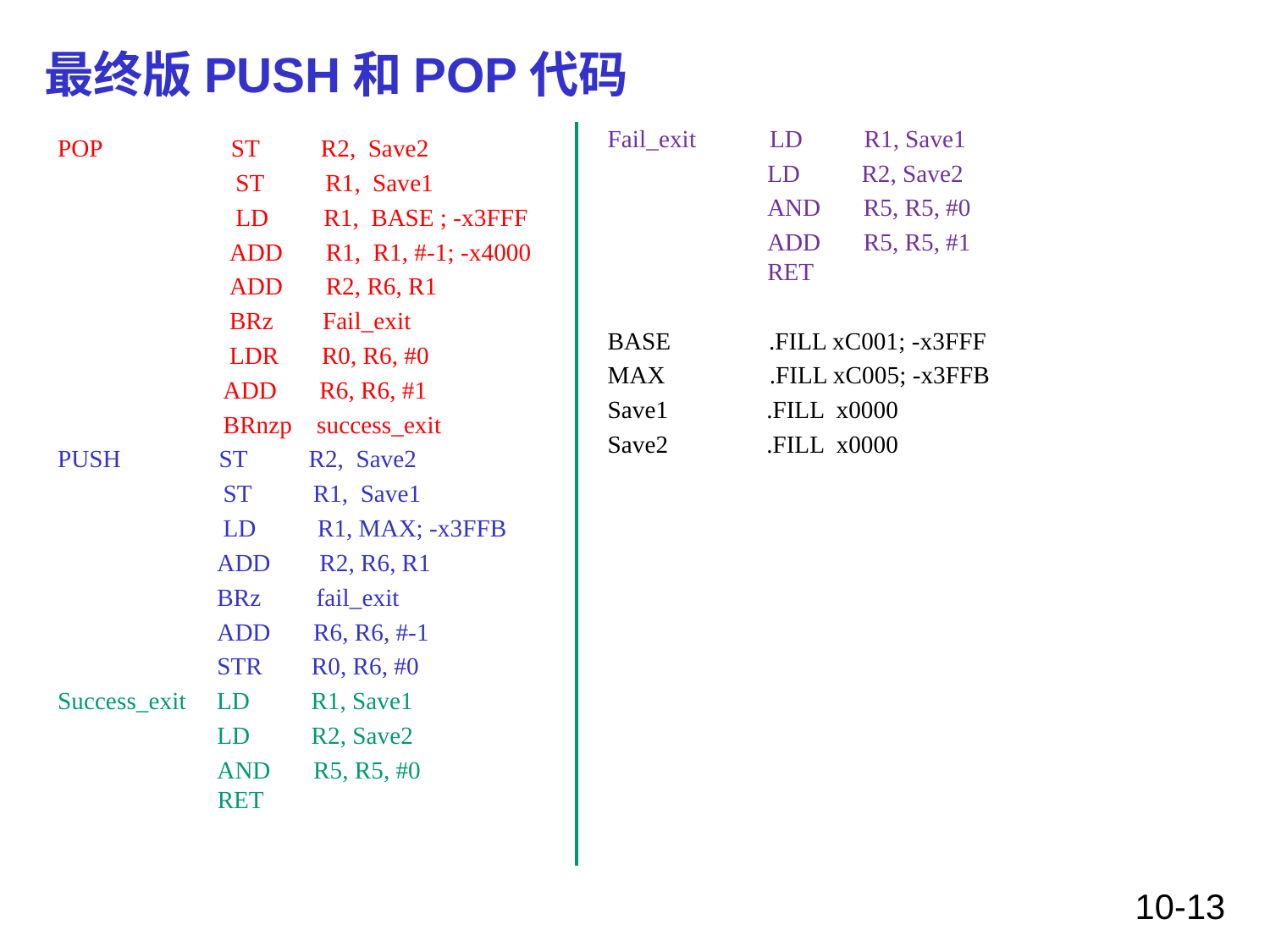

# 最终版PUSH和POP代码
Fail_exit            LD          R1, Save1
                          LD          R2, Save2
                          AND       R5, R5, #0
                          ADD       R5, R5, #1
                          RET

BASE                .FILL xC001; -x3FFF
MAX                 .FILL xC005; -x3FFB
Save1                .FILL  x0000
Save2                .FILL  x0000

POP                     ST          R2,  Save2
                             ST          R1,  Save1
                             LD         R1,  BASE ; -x3FFF
                            ADD       R1,  R1, #-1; -x4000
                            ADD       R2, R6, R1
                            BRz        Fail_exit
                            LDR       R0, R6, #0
                           ADD       R6, R6, #1
                           BRnzp    success_exit
PUSH                ST          R2,  Save2
                           ST          R1,  Save1
                           LD          R1, MAX; -x3FFB
                          ADD        R2, R6, R1
                          BRz         fail_exit
                          ADD       R6, R6, #-1
                          STR        R0, R6, #0
Success_exit     LD          R1, Save1
                          LD          R2, Save2
                          AND       R5, R5, #0
                          RET

10-13